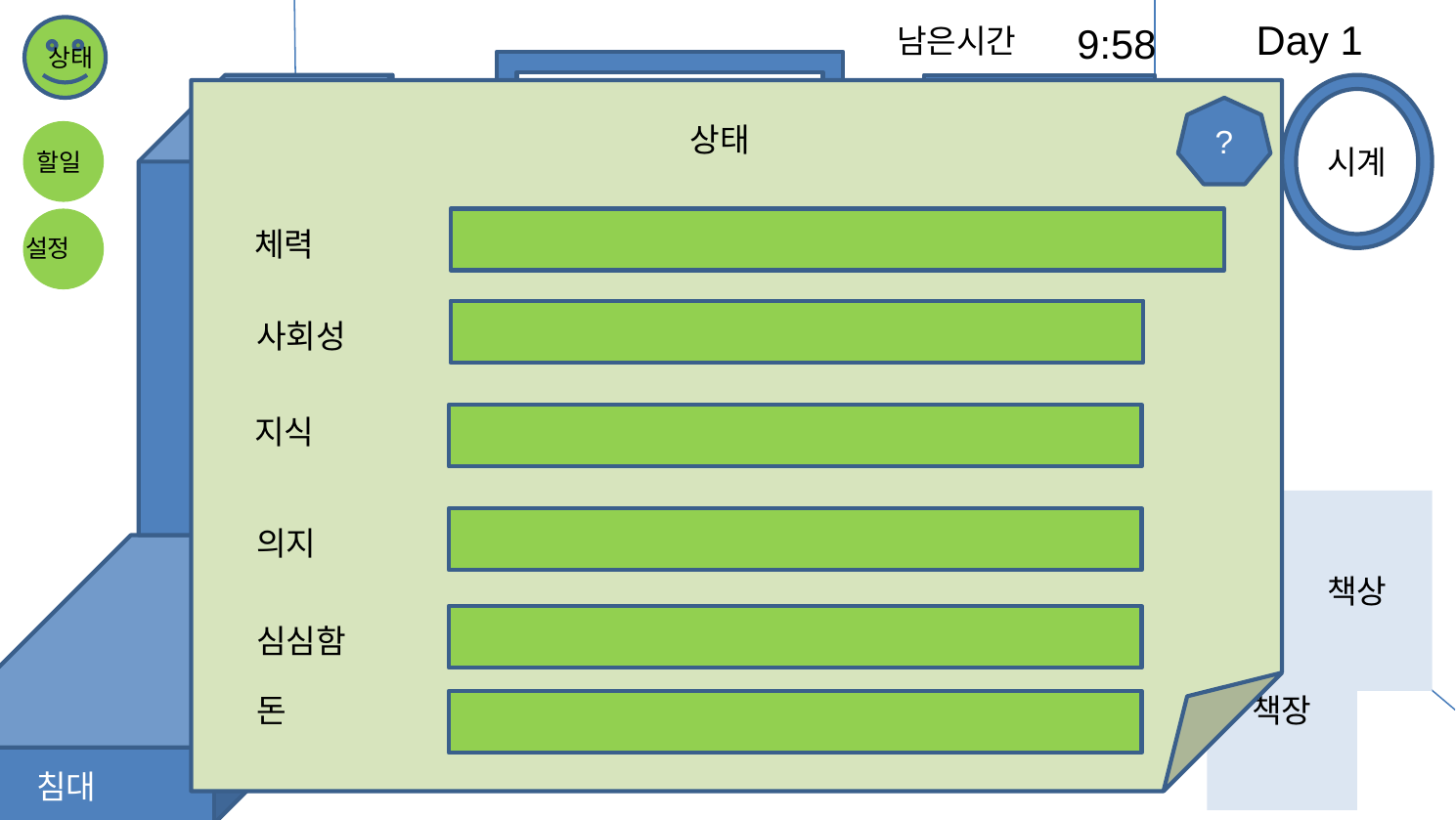

Day 1
9:58
남은시간

상태
창문
옷장
문
시계

?
상태

할일
엄마

체력
설정
쓰레기통
씽크대 및 조리시설

사회성
지식

책상
강아지

의지
침대
탁자

책장
심심함
돈